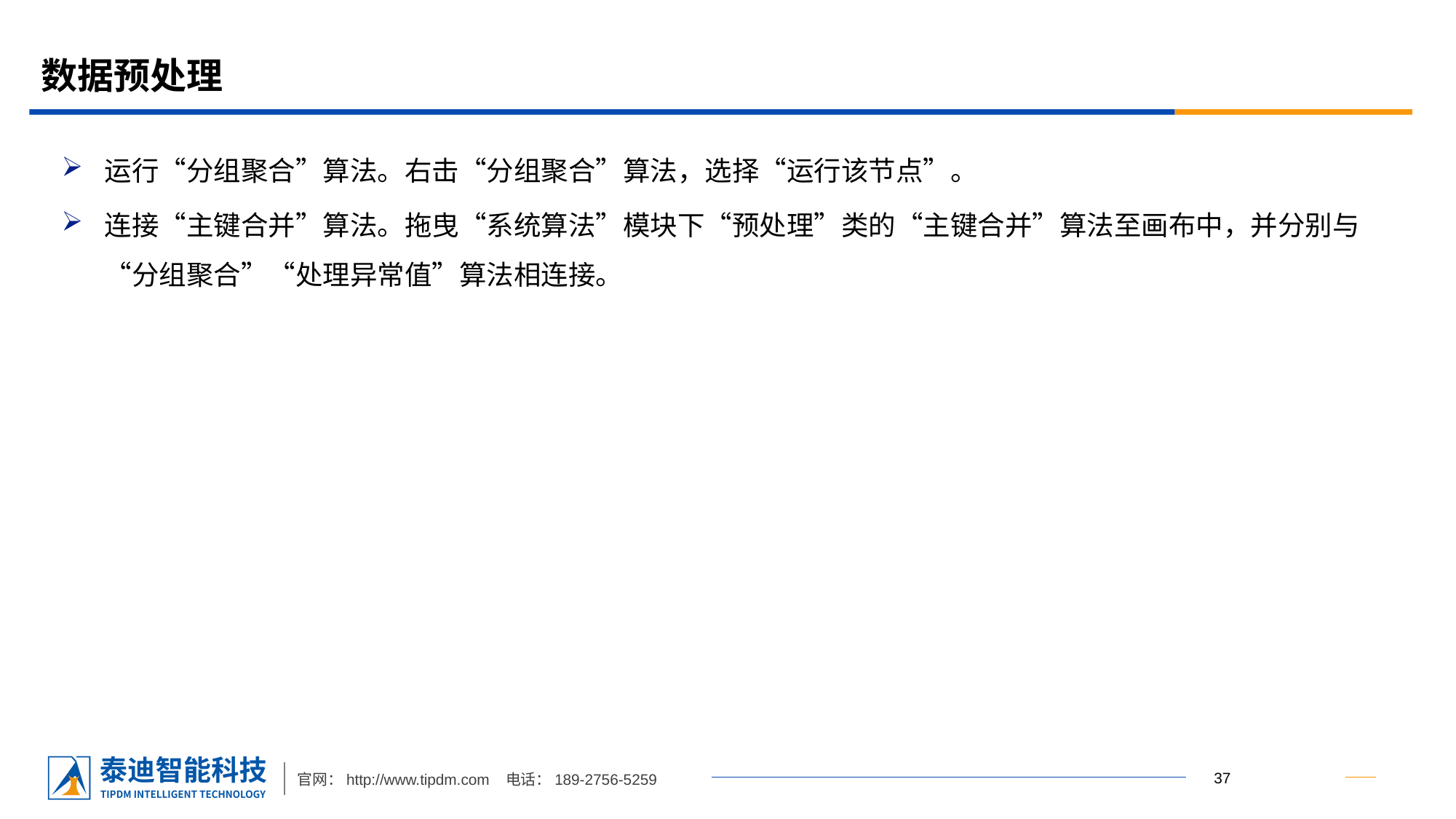

# 数据预处理
运行“分组聚合”算法。右击“分组聚合”算法，选择“运行该节点”。
连接“主键合并”算法。拖曳“系统算法”模块下“预处理”类的“主键合并”算法至画布中，并分别与“分组聚合”“处理异常值”算法相连接。